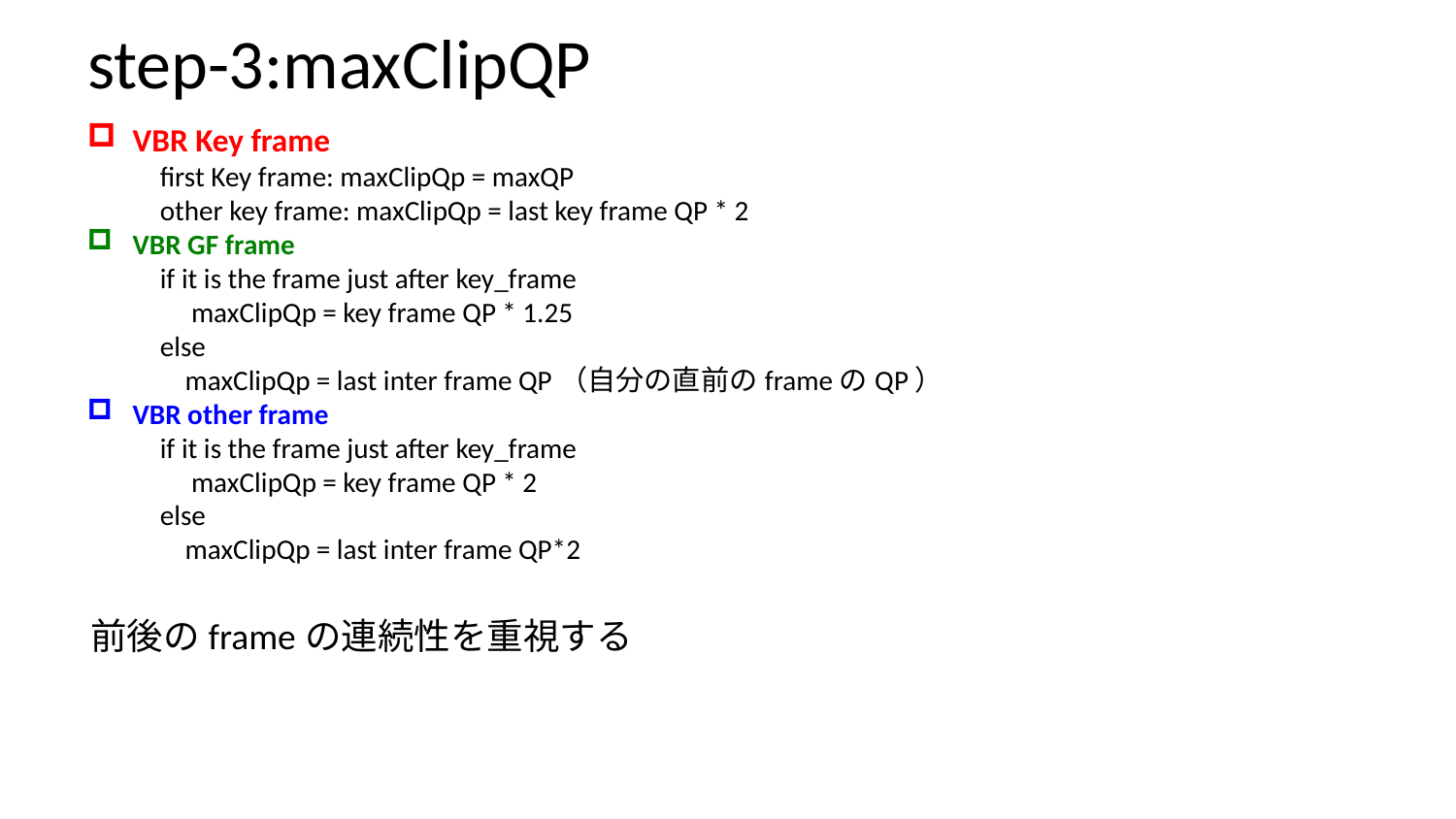

# step-3:maxClipQP
VBR Key frame
first Key frame: maxClipQp = maxQP
other key frame: maxClipQp = last key frame QP * 2
VBR GF frame
if it is the frame just after key_frame
     maxClipQp = key frame QP * 1.25
else
    maxClipQp = last inter frame QP（自分の直前のframeのQP）
VBR other frame
if it is the frame just after key_frame
     maxClipQp = key frame QP * 2
else
    maxClipQp = last inter frame QP*2

前後のframeの連続性を重視する